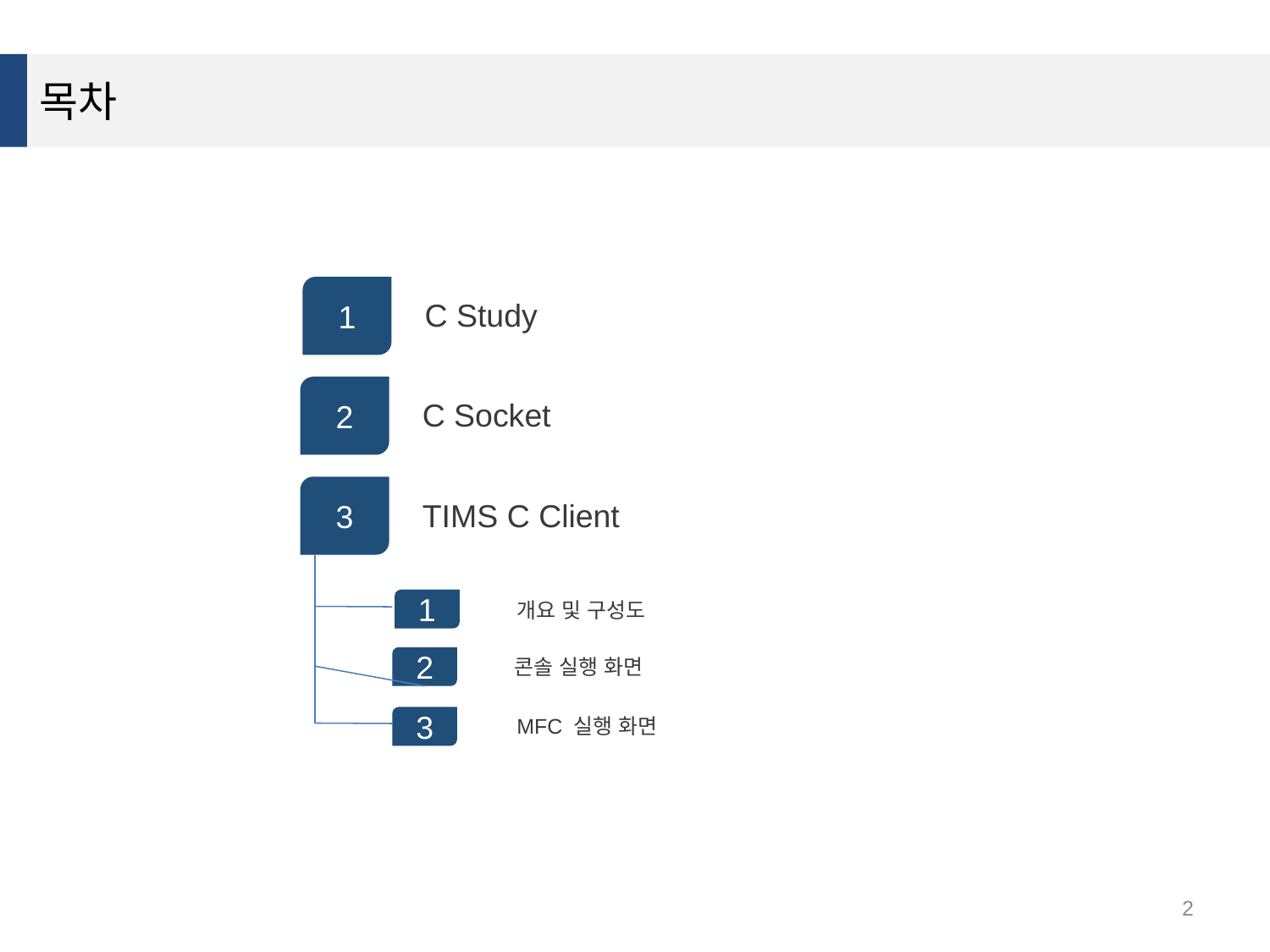

목차
1
C Study
2
C Socket
3
TIMS C Client
1
개요 및 구성도
콘솔 실행 화면
2
MFC 실행 화면
3
2